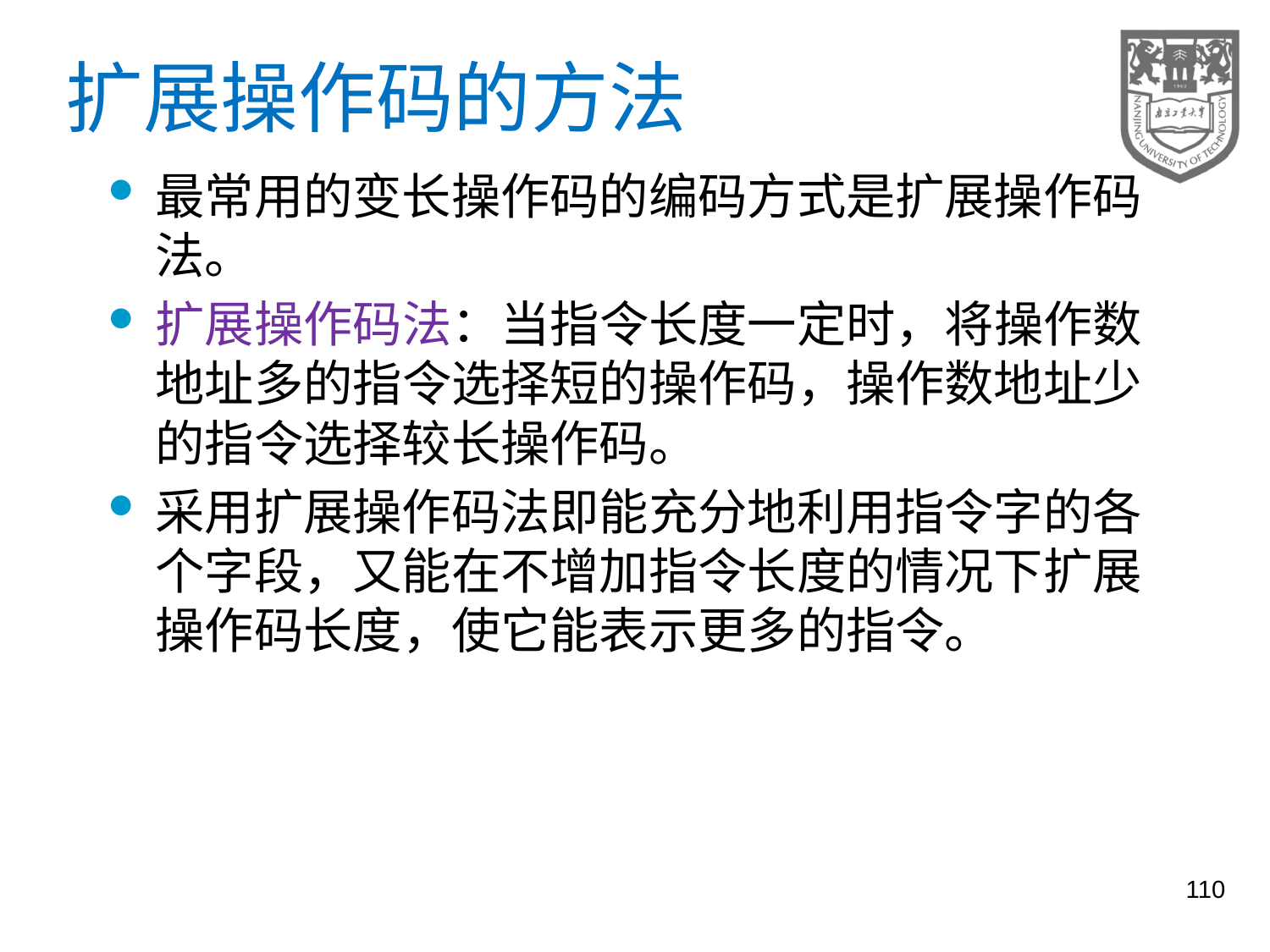

# 扩展操作码的方法
最常用的变长操作码的编码方式是扩展操作码法。
扩展操作码法：当指令长度一定时，将操作数地址多的指令选择短的操作码，操作数地址少的指令选择较长操作码。
采用扩展操作码法即能充分地利用指令字的各个字段，又能在不增加指令长度的情况下扩展操作码长度，使它能表示更多的指令。
110